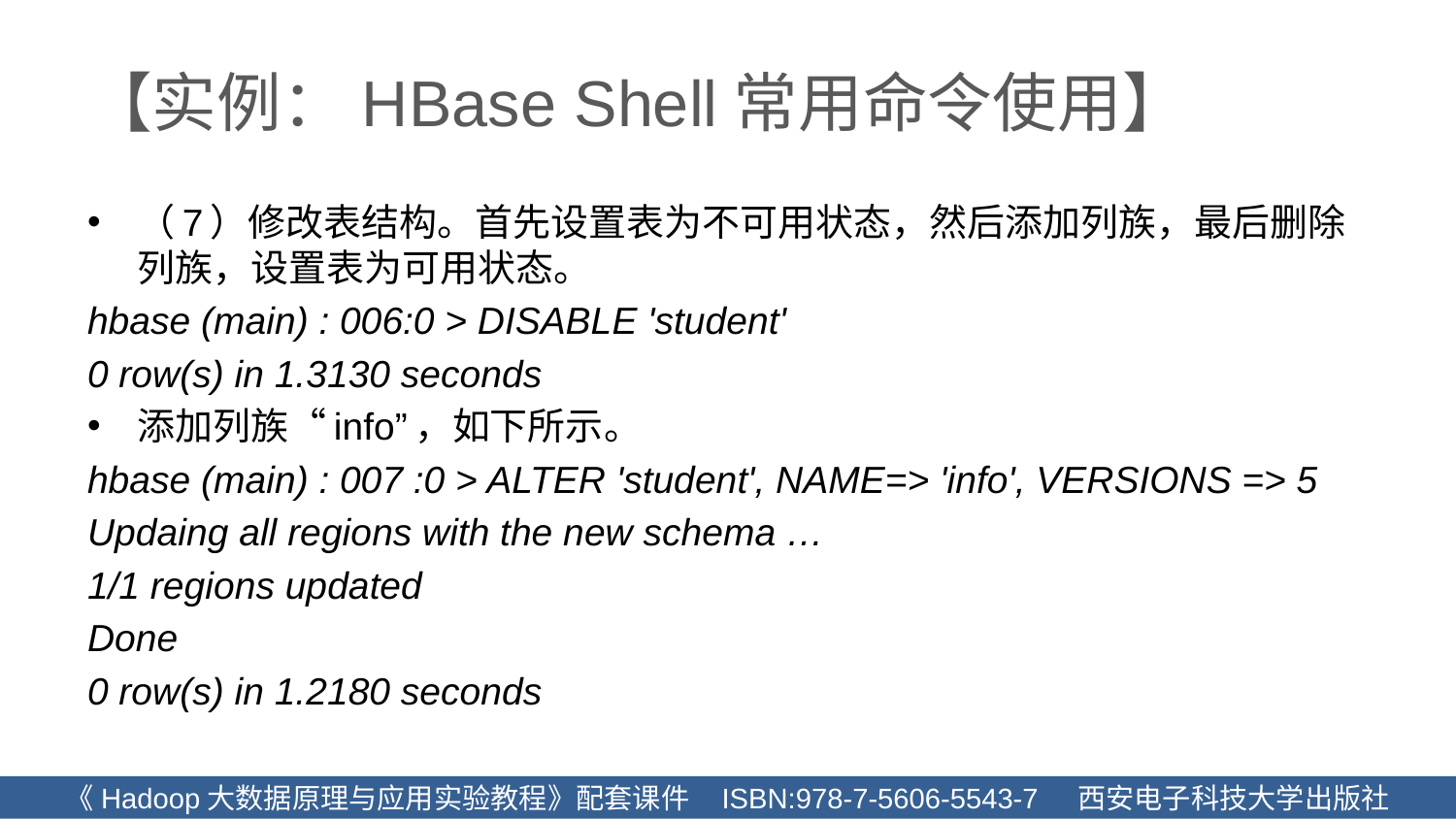

# 【实例：HBase Shell常用命令使用】
（7）修改表结构。首先设置表为不可用状态，然后添加列族，最后删除列族，设置表为可用状态。
hbase (main) : 006:0 > DISABLE 'student'
0 row(s) in 1.3130 seconds
添加列族“info”，如下所示。
hbase (main) : 007 :0 > ALTER 'student', NAME=> 'info', VERSIONS => 5
Updaing all regions with the new schema …
1/1 regions updated
Done
0 row(s) in 1.2180 seconds